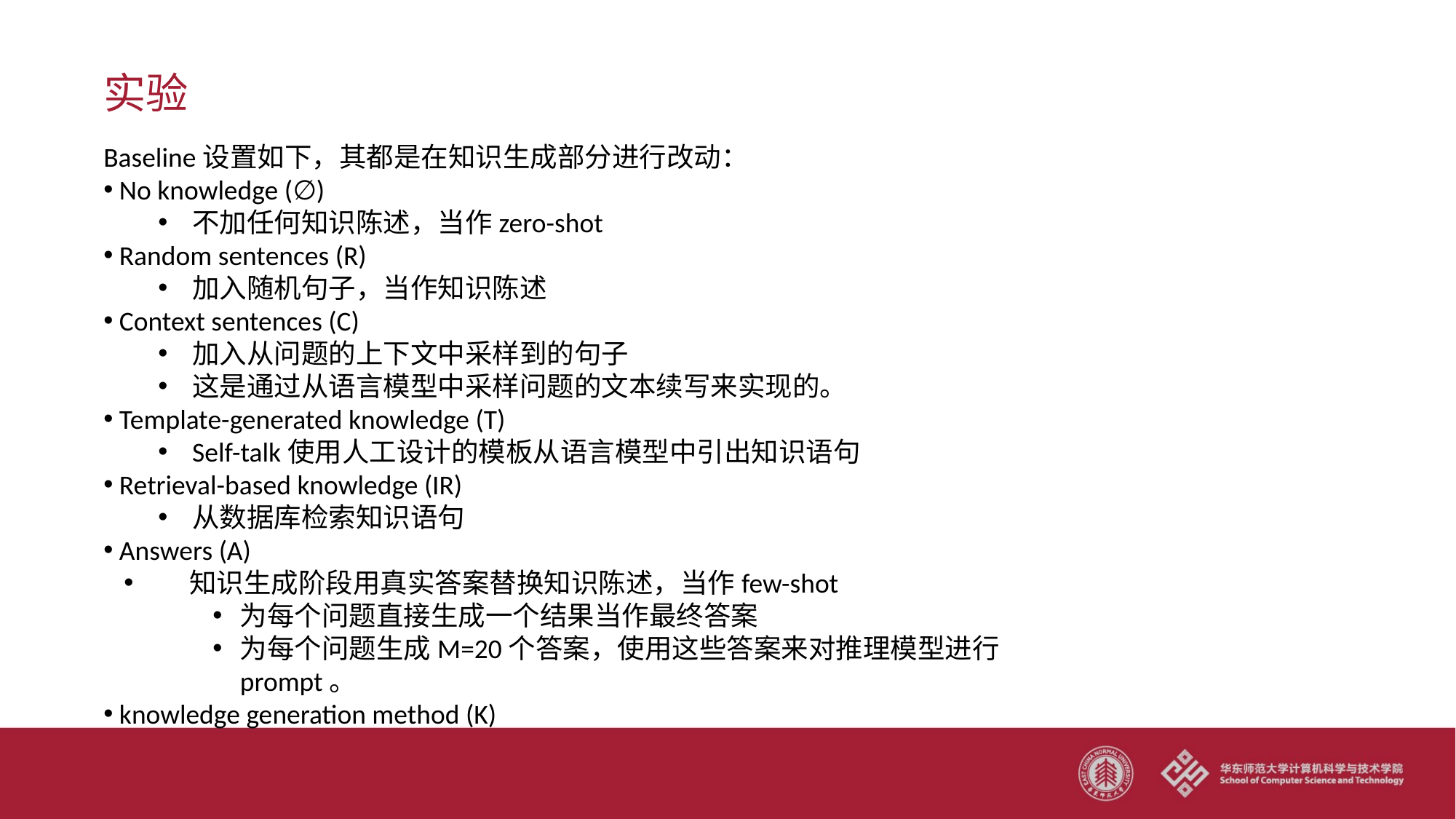

实验
Baseline设置如下，其都是在知识生成部分进行改动：
 No knowledge (∅)
不加任何知识陈述，当作zero-shot
 Random sentences (R)
加入随机句子，当作知识陈述
 Context sentences (C)
加入从问题的上下文中采样到的句子
这是通过从语言模型中采样问题的文本续写来实现的。
 Template-generated knowledge (T)
Self-talk使用人工设计的模板从语言模型中引出知识语句
 Retrieval-based knowledge (IR)
从数据库检索知识语句
 Answers (A)
    知识生成阶段用真实答案替换知识陈述，当作few-shot
为每个问题直接生成一个结果当作最终答案
为每个问题生成M=20个答案，使用这些答案来对推理模型进行prompt。
 knowledge generation method (K)